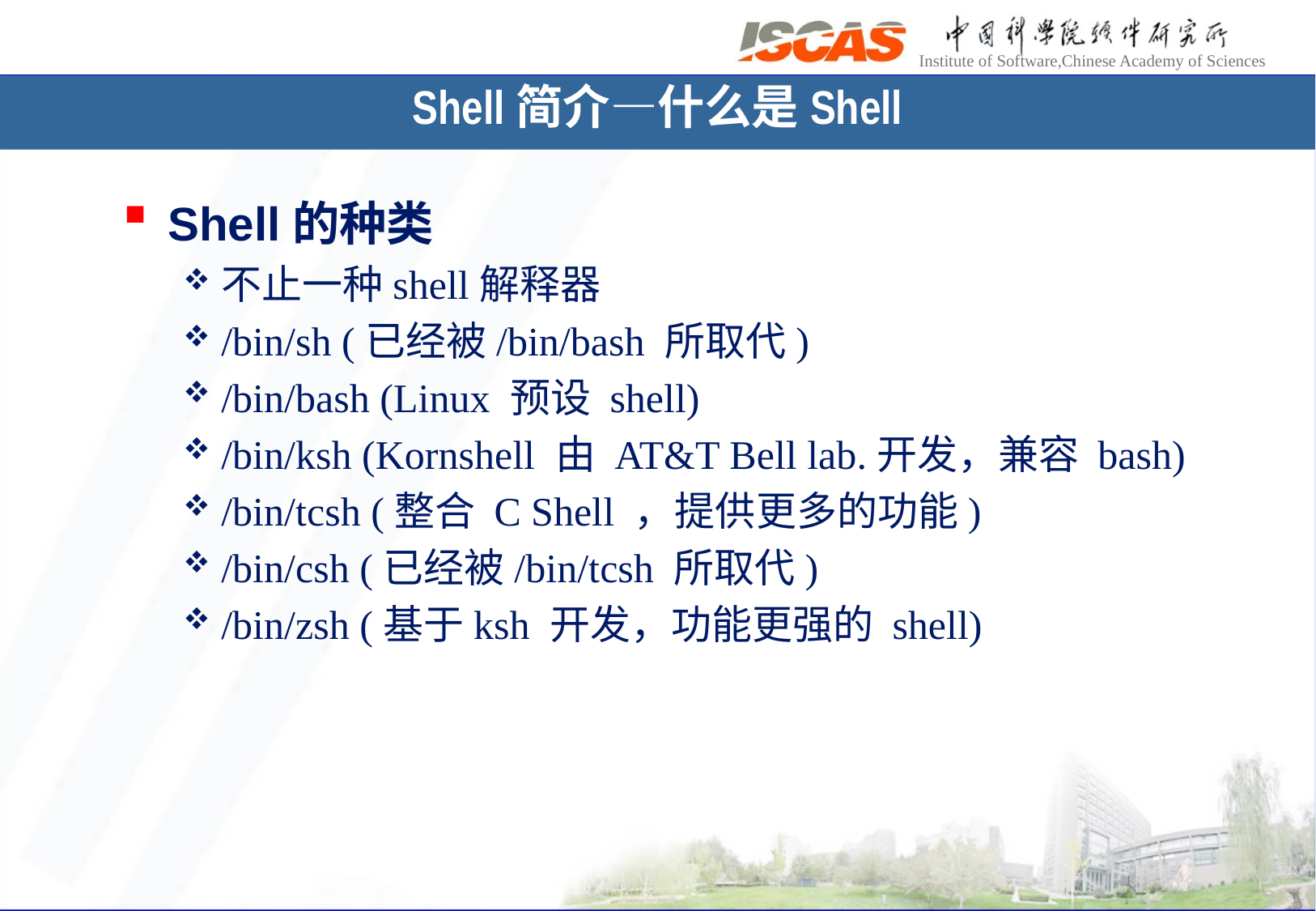

Shell简介—什么是Shell
Shell的种类
不止一种shell解释器
/bin/sh (已经被/bin/bash 所取代)
/bin/bash (Linux 预设 shell)
/bin/ksh (Kornshell 由 AT&T Bell lab.开发，兼容 bash)
/bin/tcsh (整合 C Shell ，提供更多的功能)
/bin/csh (已经被/bin/tcsh 所取代)
/bin/zsh (基于ksh 开发，功能更强的 shell)